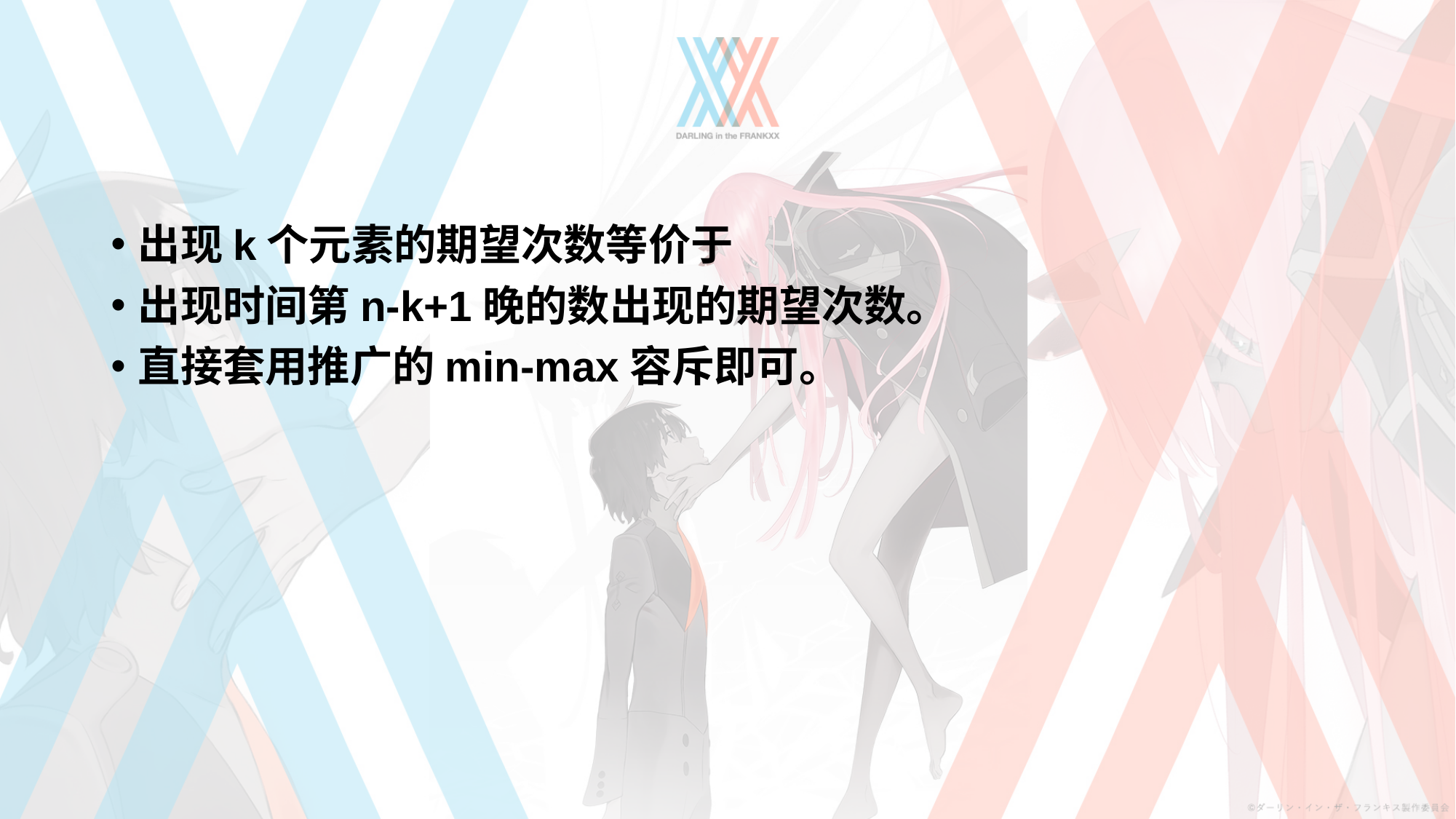

#
出现k个元素的期望次数等价于
出现时间第n-k+1晚的数出现的期望次数。
直接套用推广的min-max容斥即可。